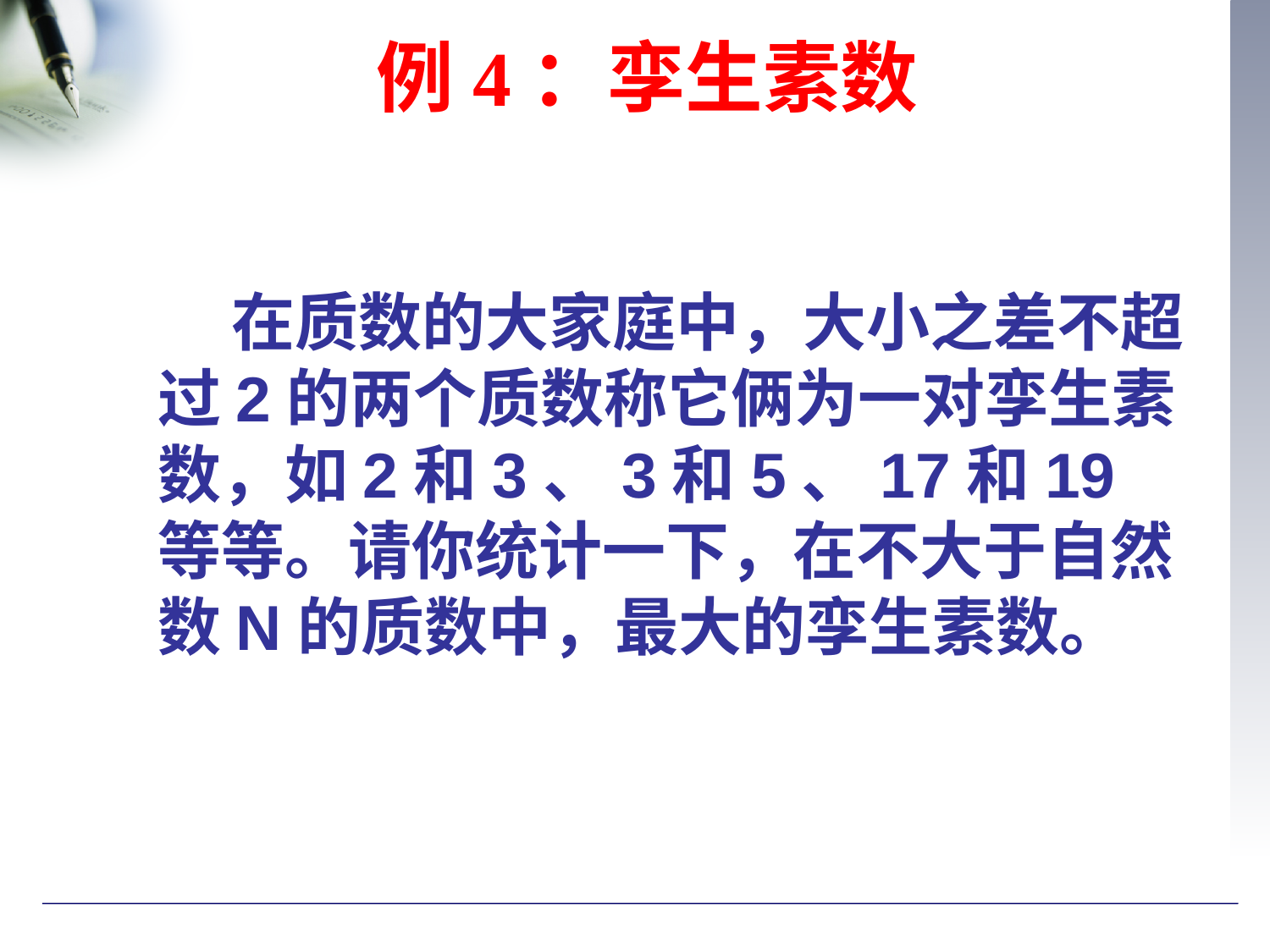

# 例4：孪生素数
     在质数的大家庭中，大小之差不超过2的两个质数称它俩为一对孪生素数，如2和3、3和5、17和19等等。请你统计一下，在不大于自然数N的质数中，最大的孪生素数。